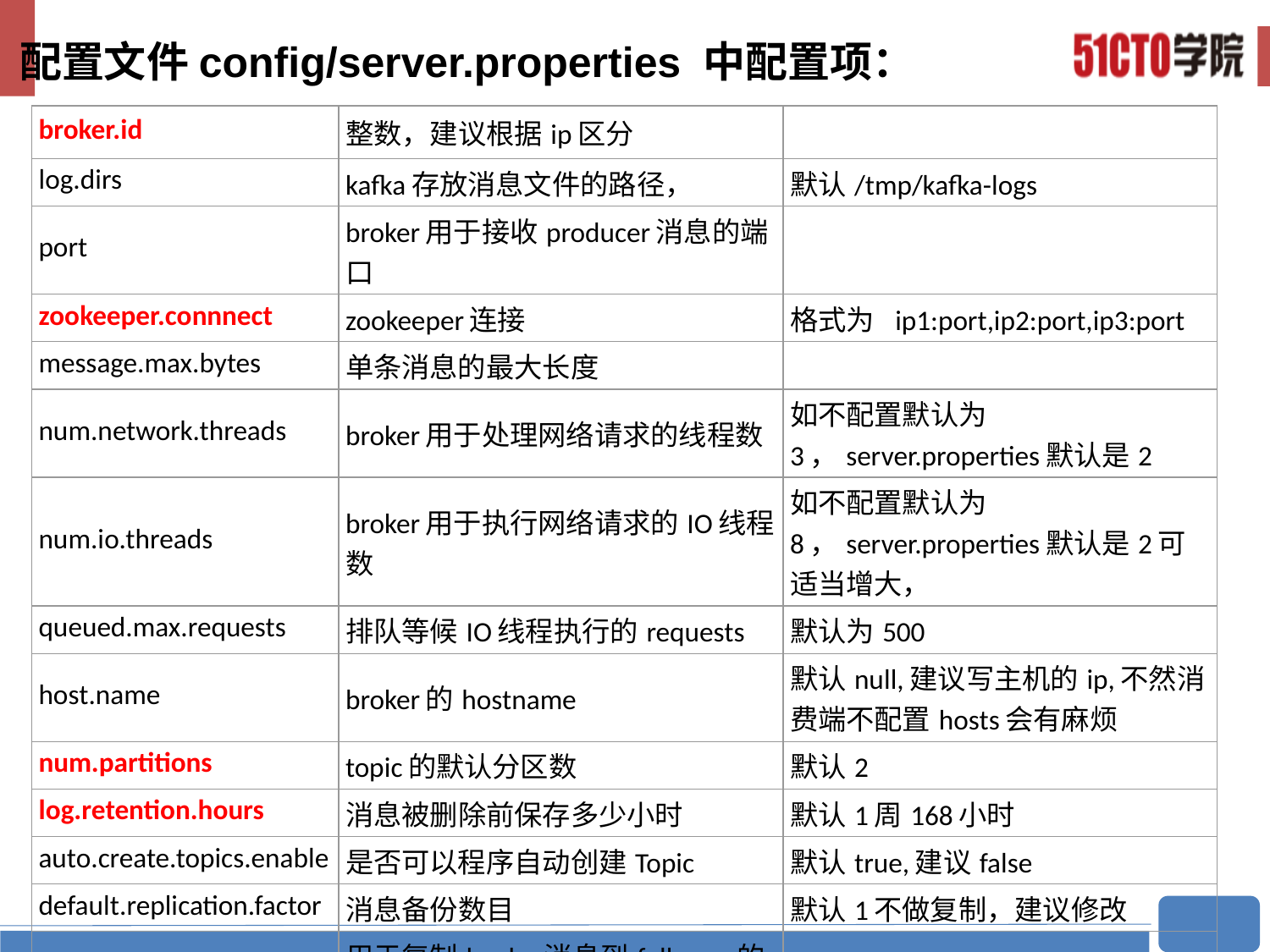

配置文件config/server.properties 中配置项：
| broker.id | 整数，建议根据ip区分 |  |
| --- | --- | --- |
| log.dirs | kafka存放消息文件的路径， | 默认/tmp/kafka-logs |
| port | broker用于接收producer消息的端口 |  |
| zookeeper.connnect | zookeeper连接 | 格式为  ip1:port,ip2:port,ip3:port |
| message.max.bytes | 单条消息的最大长度 |  |
| num.network.threads | broker用于处理网络请求的线程数 | 如不配置默认为3，server.properties默认是2 |
| num.io.threads | broker用于执行网络请求的IO线程数 | 如不配置默认为8，server.properties默认是2可适当增大， |
| queued.max.requests | 排队等候IO线程执行的requests | 默认为500 |
| host.name | broker的hostname | 默认null,建议写主机的ip,不然消费端不配置hosts会有麻烦 |
| num.partitions | topic的默认分区数 | 默认2 |
| log.retention.hours | 消息被删除前保存多少小时 | 默认1周168小时 |
| auto.create.topics.enable | 是否可以程序自动创建Topic | 默认true,建议false |
| default.replication.factor | 消息备份数目 | 默认1不做复制，建议修改 |
| num.replica.fetchers | 用于复制leader消息到follower的IO线程数 | 默认1 |